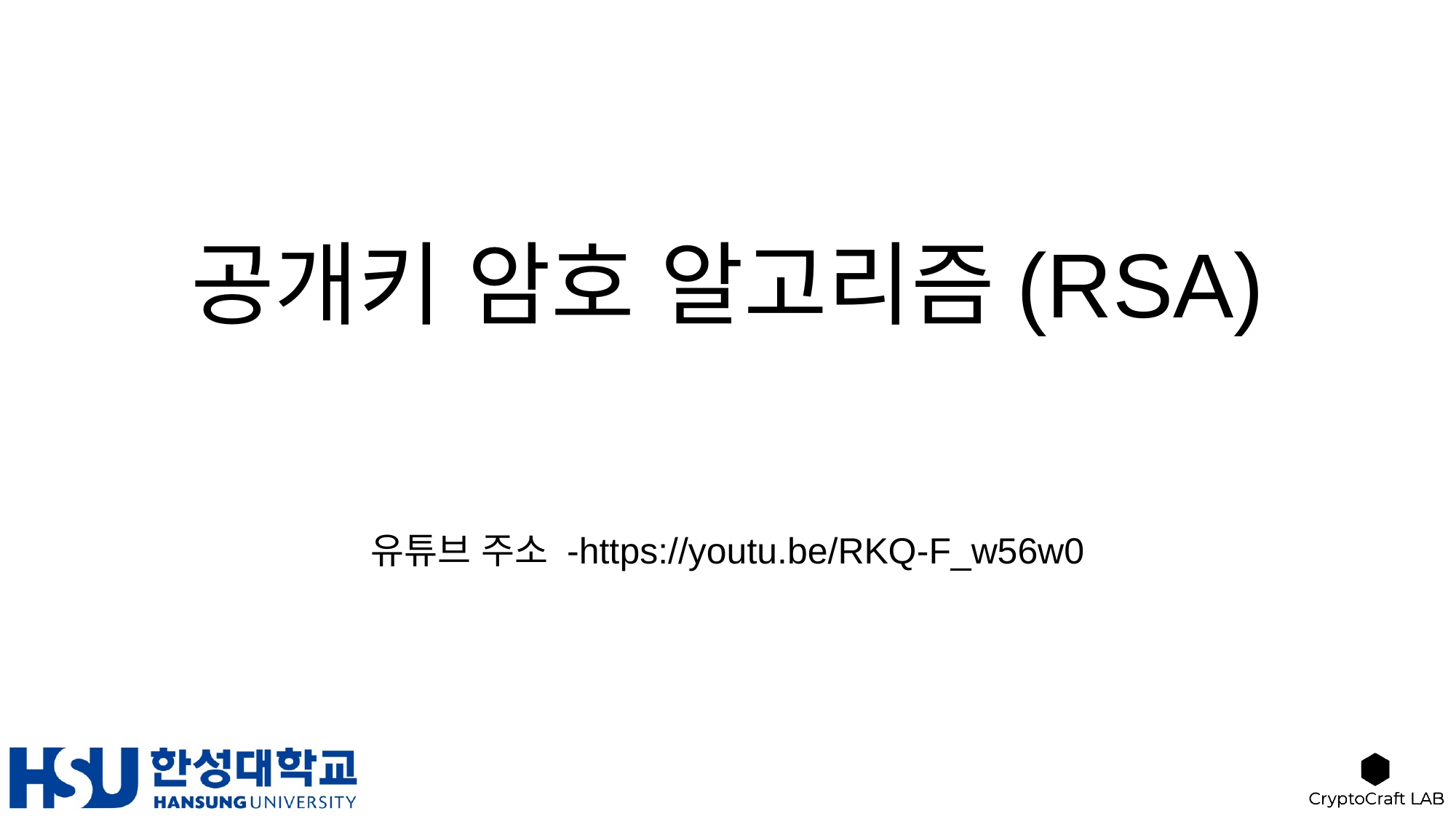

# 공개키 암호 알고리즘(RSA)
유튜브 주소 -https://youtu.be/RKQ-F_w56w0